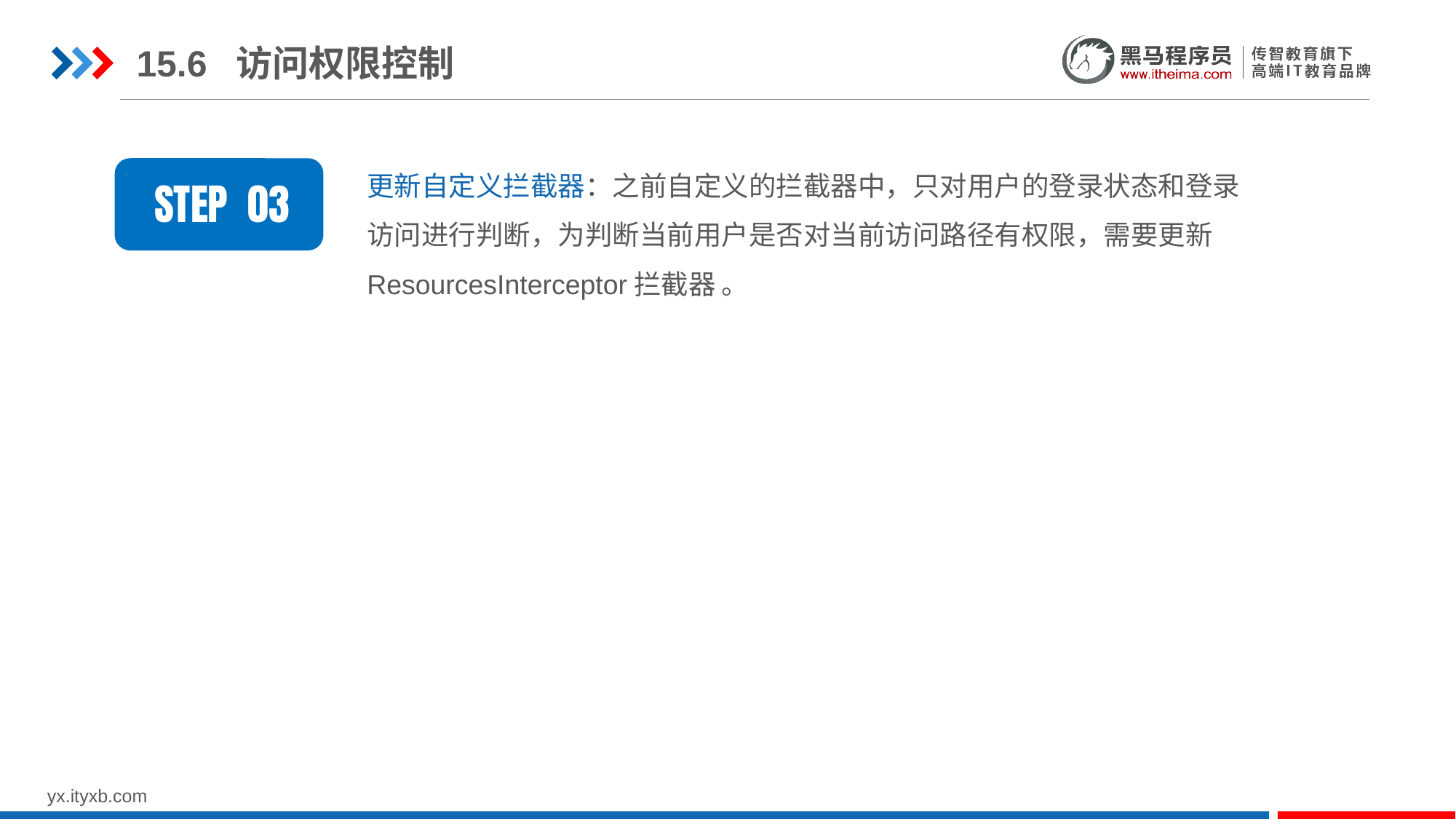

15.6  访问权限控制
更新自定义拦截器：之前自定义的拦截器中，只对用户的登录状态和登录访问进行判断，为判断当前用户是否对当前访问路径有权限，需要更新ResourcesInterceptor拦截器 。

STEP  03